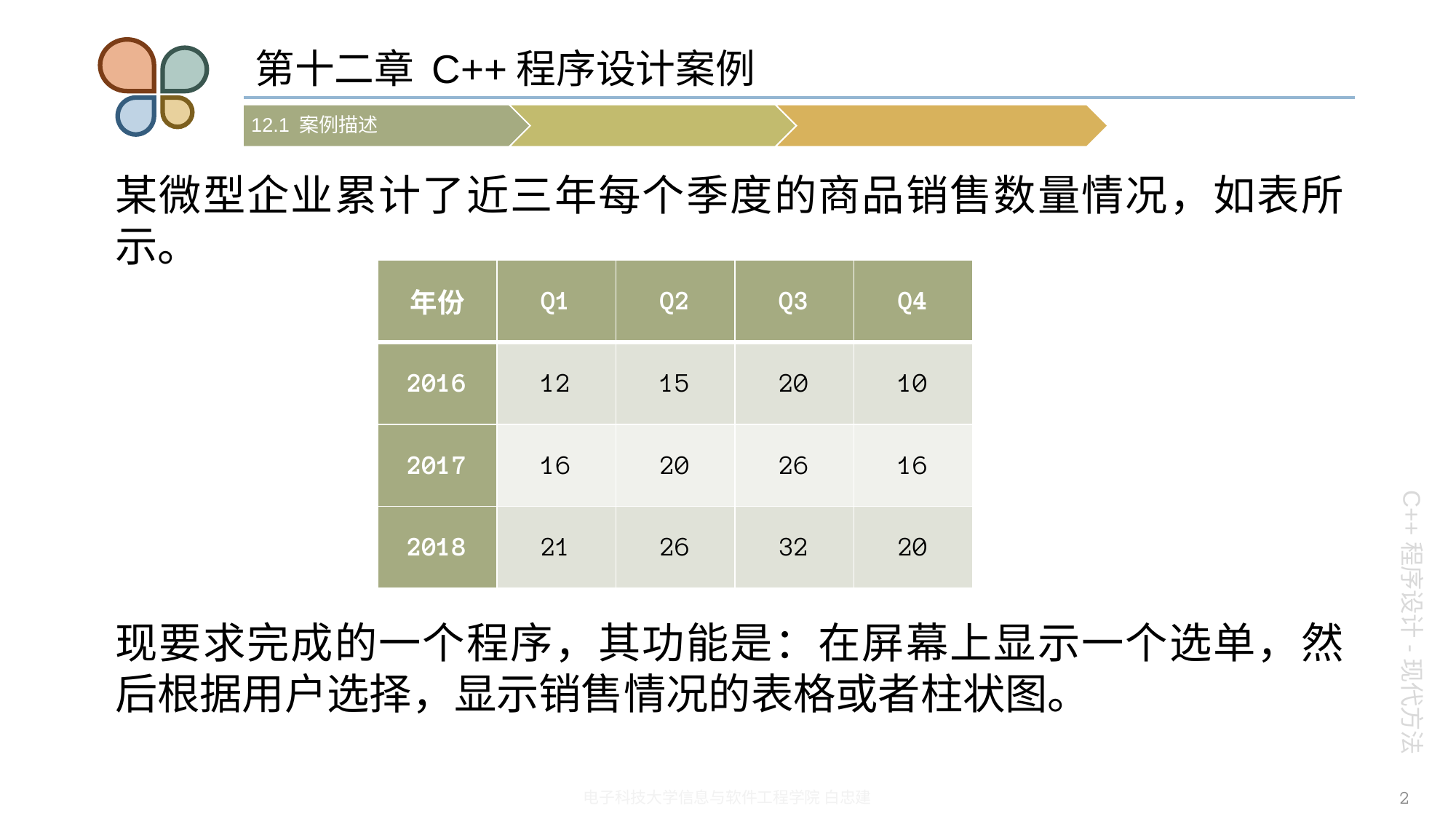

# 第十二章 C++程序设计案例
12.1 案例描述

某微型企业累计了近三年每个季度的商品销售数量情况，如表所示。

现要求完成的一个程序，其功能是：在屏幕上显示一个选单，然后根据用户选择，显示销售情况的表格或者柱状图。
| 年份 | Q1 | Q2 | Q3 | Q4 |
| --- | --- | --- | --- | --- |
| 2016 | 12 | 15 | 20 | 10 |
| 2017 | 16 | 20 | 26 | 16 |
| 2018 | 21 | 26 | 32 | 20 |
2